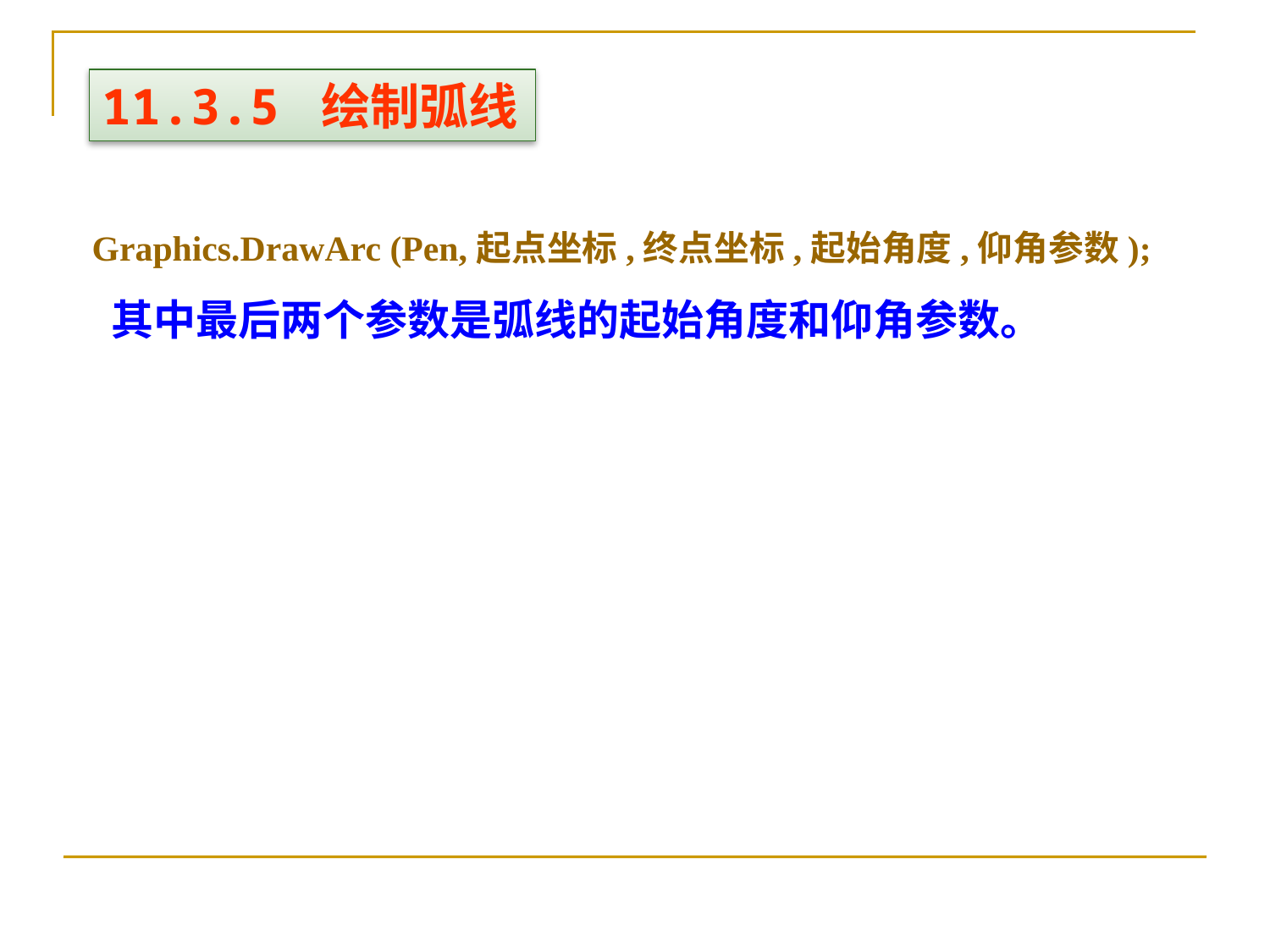

11.3.5 绘制弧线
Graphics.DrawArc (Pen,起点坐标,终点坐标,起始角度,仰角参数);
 其中最后两个参数是弧线的起始角度和仰角参数。